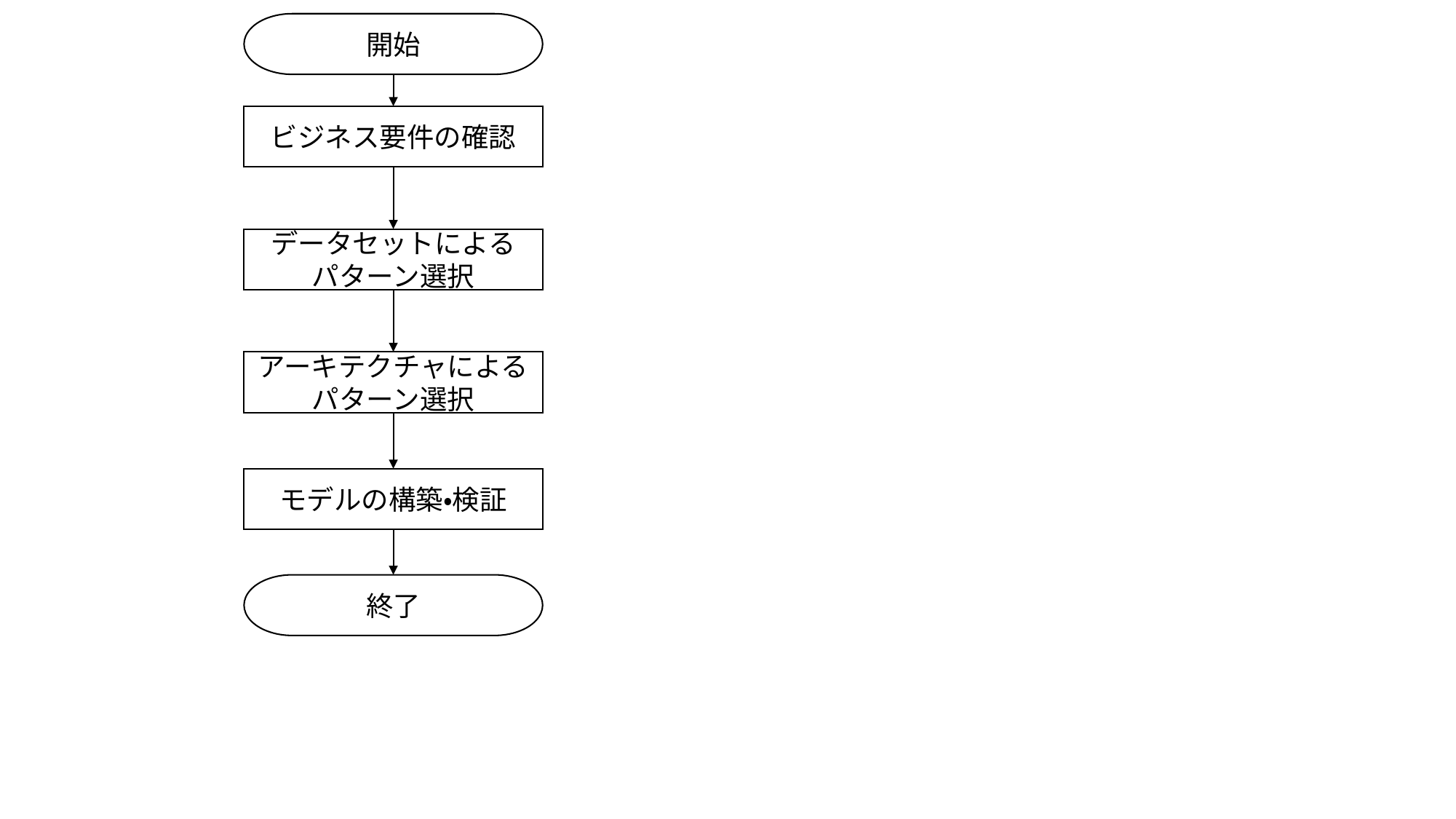

開始
ビジネス要件の確認
データセットによる
パターン選択
アーキテクチャによるパターン選択
モデルの構築・検証
終了